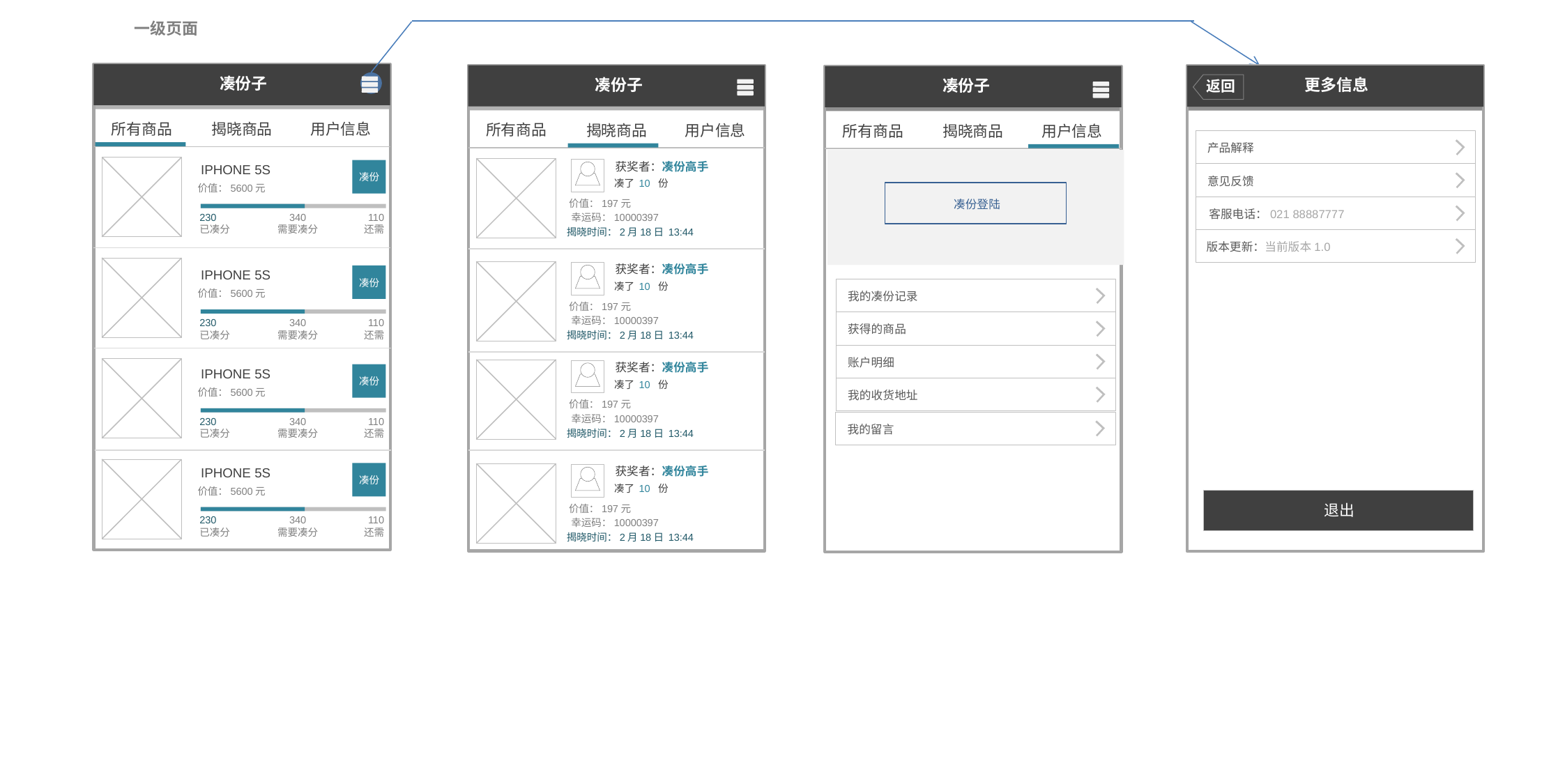

一级页面

凑份子

凑份子
更多信息

凑份子

返回

所有商品
揭晓商品
用户信息
所有商品
揭晓商品
用户信息
所有商品
揭晓商品
用户信息

产品解释

意见反馈

客服电话：021 88887777

版本更新：当前版本1.0

获奖者：凑份高手

凑了 10  份
价值：197元
幸运码：10000397
揭晓时间：2月18日 13:44
IPHONE 5S

凑份
价值：5600元

230
已凑分
340
需要凑分
110
还需

凑份登陆
获奖者：凑份高手

凑了 10  份
价值：197元
幸运码：10000397
揭晓时间：2月18日 13:44

IPHONE 5S

凑份
价值：5600元

230
已凑分
340
需要凑分
110
还需

我的凑份记录

获得的商品

账户明细
获奖者：凑份高手

凑了 10  份
价值：197元
幸运码：10000397
揭晓时间：2月18日 13:44

IPHONE 5S

凑份
价值：5600元

230
已凑分
340
需要凑分
110
还需

我的收货地址

我的留言

IPHONE 5S

凑份
价值：5600元

230
已凑分
340
需要凑分
110
还需
获奖者：凑份高手

凑了 10  份
价值：197元
幸运码：10000397
揭晓时间：2月18日 13:44

退出